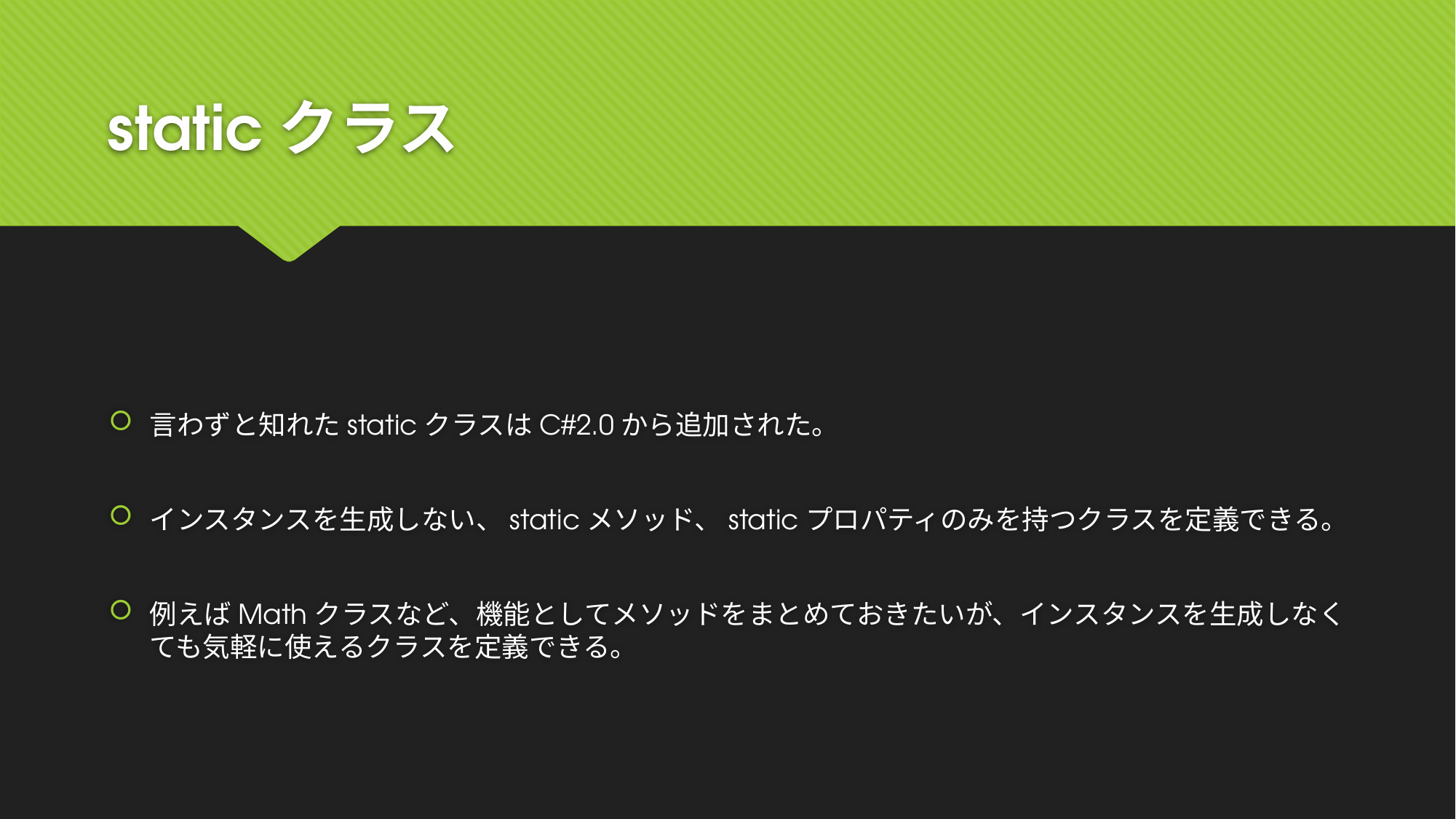

# staticクラス
言わずと知れたstaticクラスはC#2.0から追加された。

インスタンスを生成しない、staticメソッド、staticプロパティのみを持つクラスを定義できる。

例えばMathクラスなど、機能としてメソッドをまとめておきたいが、インスタンスを生成しなくても気軽に使えるクラスを定義できる。